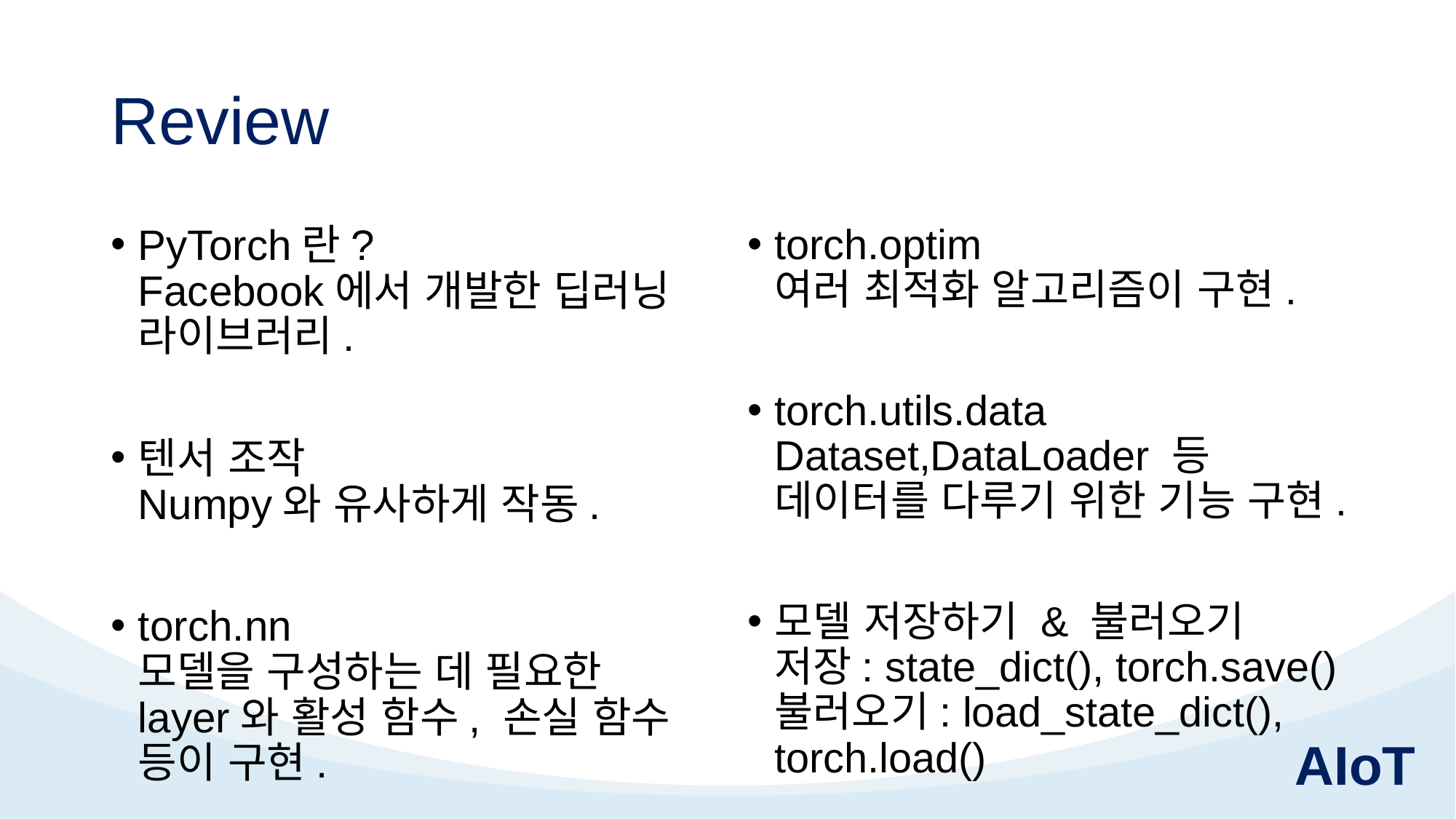

# Review
PyTorch란?
Facebook에서 개발한 딥러닝
라이브러리.

텐서 조작
Numpy와 유사하게 작동.

torch.nn
모델을 구성하는 데 필요한 layer와 활성 함수, 손실 함수 등이 구현.

torch.optim
여러 최적화 알고리즘이 구현.

torch.utils.data
Dataset,DataLoader 등 데이터를 다루기 위한 기능 구현.

모델 저장하기 & 불러오기
저장: state_dict(), torch.save()
불러오기: load_state_dict(), torch.load()